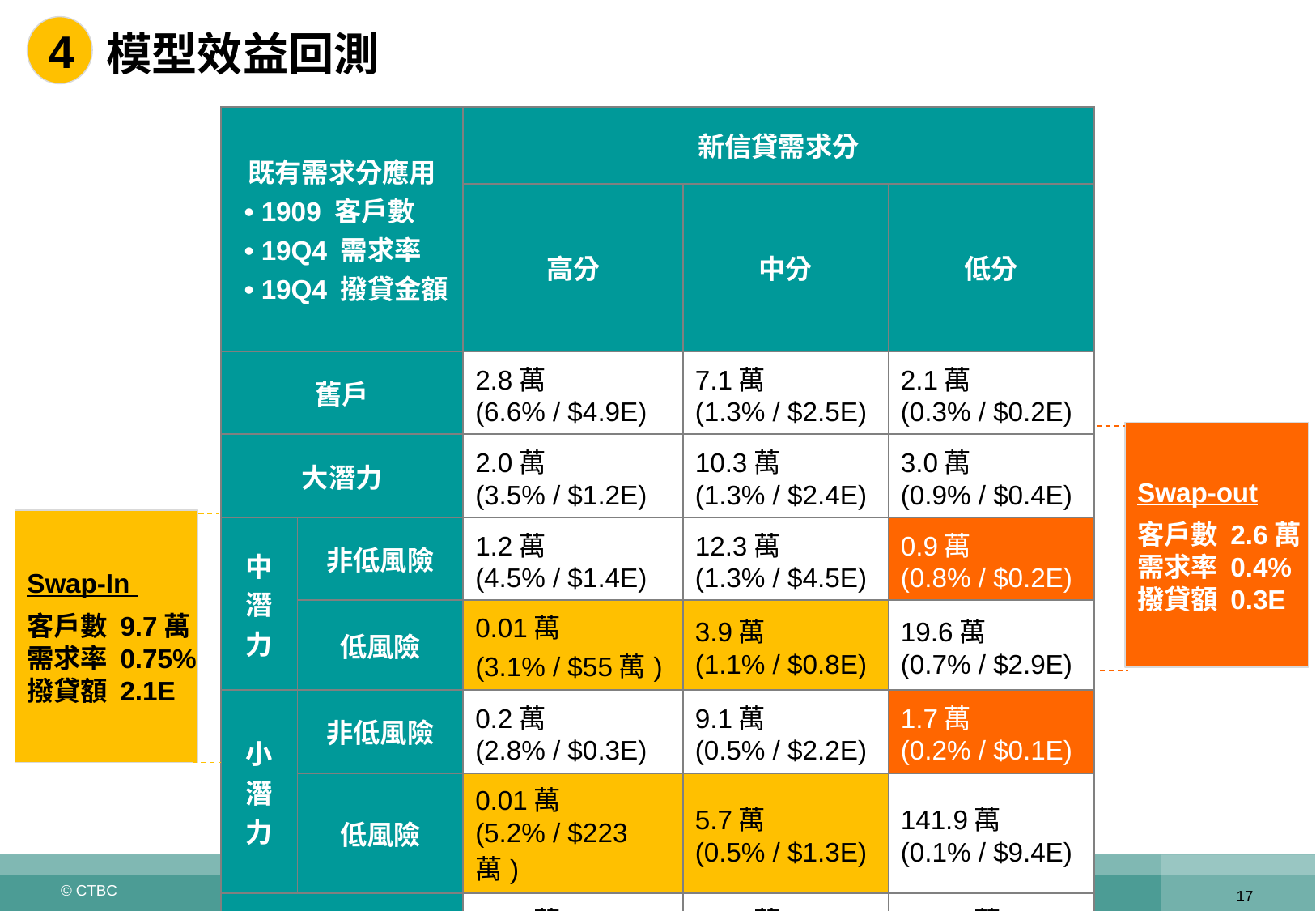

4
# 模型效益回測
| 既有需求分應用 • 1909 客戶數 • 19Q4 需求率 • 19Q4 撥貸金額 |  | 新信貸需求分 |  |  |
| --- | --- | --- | --- | --- |
|  |  | 高分 | 中分 | 低分 |
| 舊戶 |  | 2.8萬 (6.6% / $4.9E) | 7.1萬 (1.3% / $2.5E) | 2.1萬 (0.3% / $0.2E) |
| 大潛力 |  | 2.0萬 (3.5% / $1.2E) | 10.3萬 (1.3% / $2.4E) | 3.0萬 (0.9% / $0.4E) |
| 中 潛 力 | 非低風險 | 1.2萬 (4.5% / $1.4E) | 12.3萬 (1.3% / $4.5E) | 0.9萬 (0.8% / $0.2E) |
|  | 低風險 | 0.01萬 (3.1% / $55萬) | 3.9萬 (1.1% / $0.8E) | 19.6萬 (0.7% / $2.9E) |
| 小 潛 力 | 非低風險 | 0.2萬 (2.8% / $0.3E) | 9.1萬 (0.5% / $2.2E) | 1.7萬 (0.2% / $0.1E) |
|  | 低風險 | 0.01萬 (5.2% / $223萬) | 5.7萬 (0.5% / $1.3E) | 141.9萬 (0.1% / $9.4E) |
| Non-Eligible |  | 19.3萬 (24.9% / $203E) | 54.5萬 (4.7% / $145E) | 179.4萬 (0.4% / $7.9E) |
Swap-out
客戶數 2.6萬
需求率 0.4%
撥貸額 0.3E
Swap-In
客戶數 9.7萬
需求率 0.75%
撥貸額 2.1E